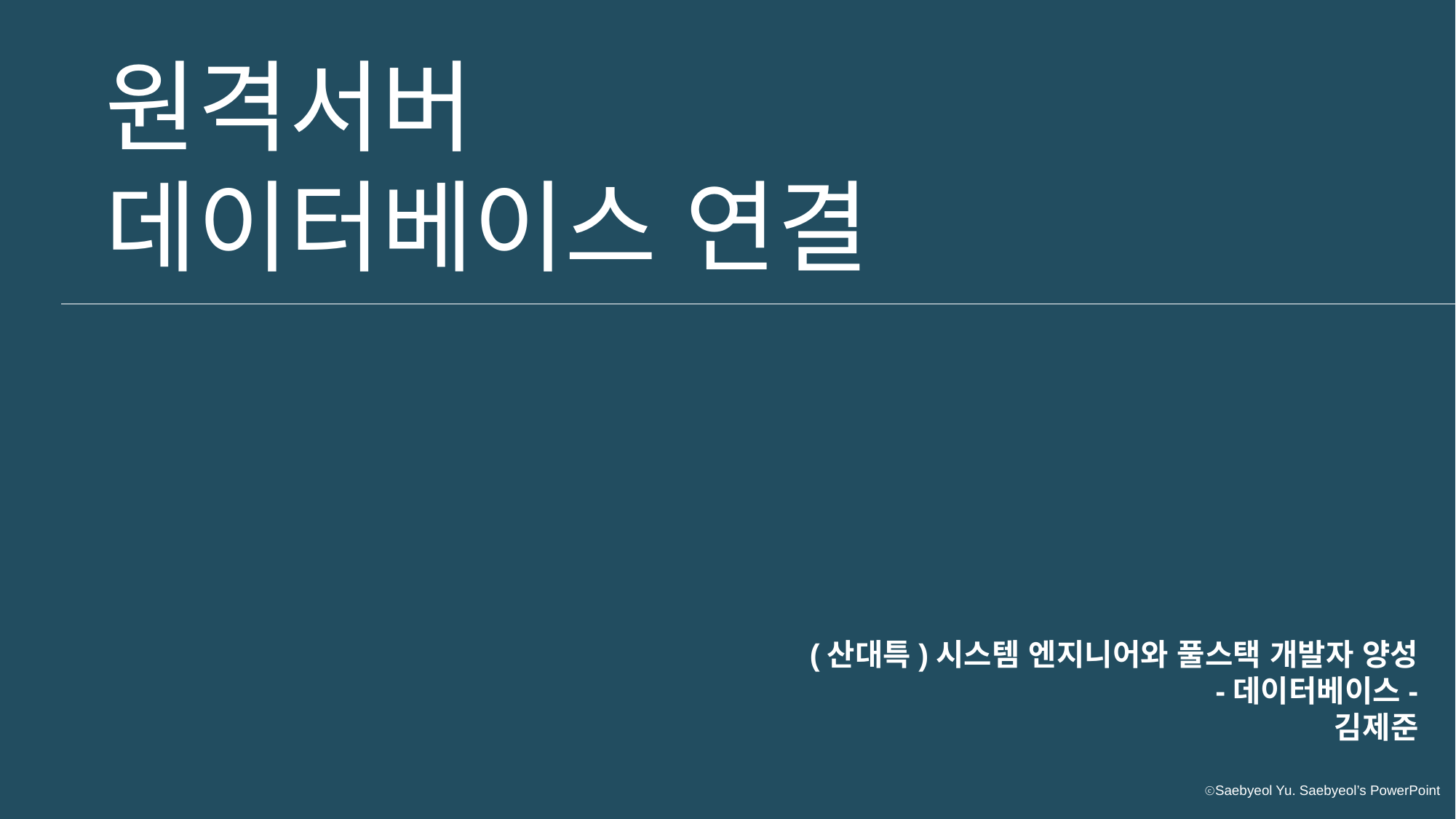

원격서버
데이터베이스 연결
(산대특)시스템 엔지니어와 풀스택 개발자 양성
-데이터베이스-
김제준